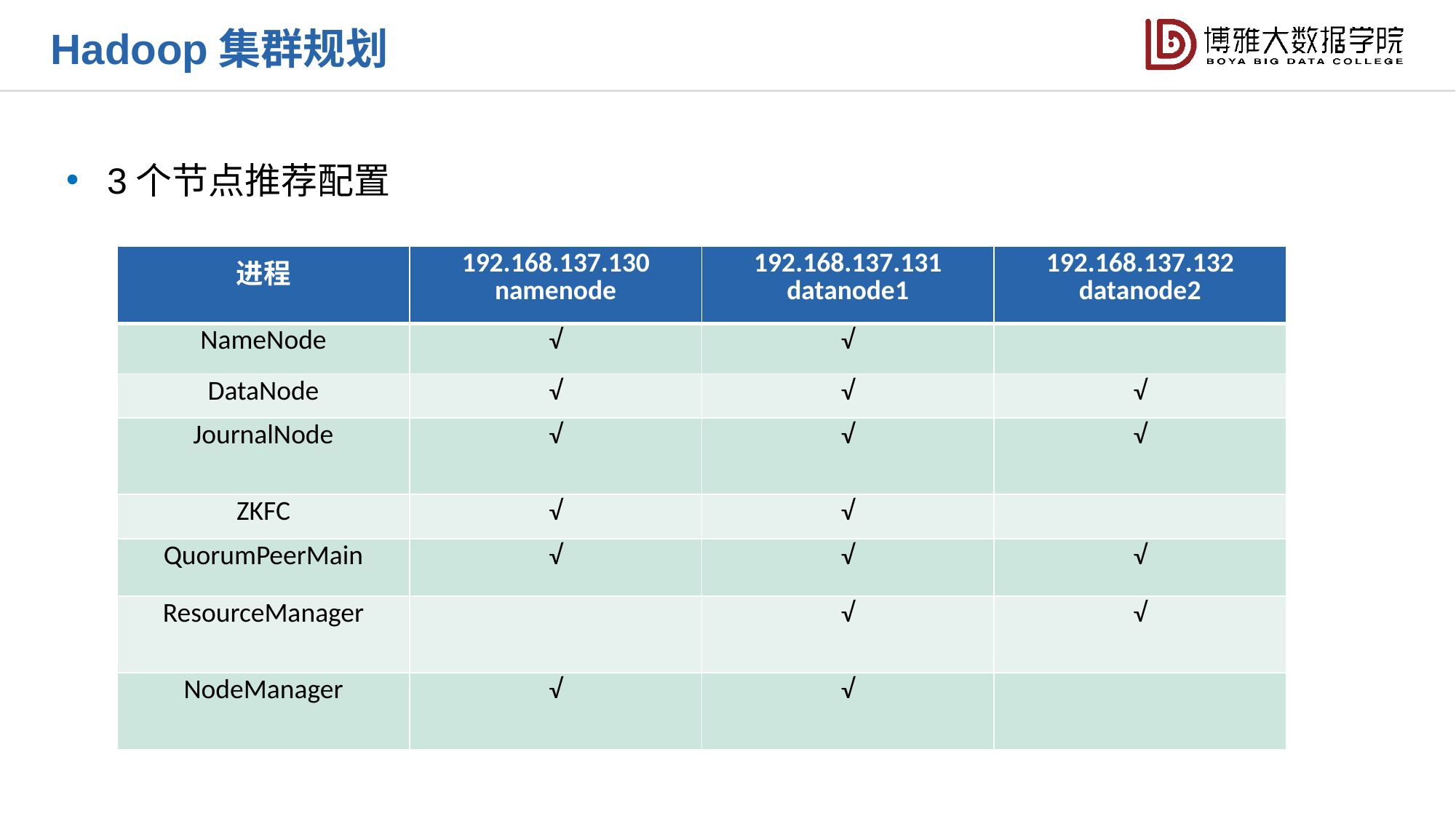

Hadoop集群规划

3个节点推荐配置

| 进程 | 192.168.137.130 namenode | 192.168.137.131 datanode1 | 192.168.137.132 datanode2 |
| --- | --- | --- | --- |
| NameNode | √ | √ |  |
| DataNode | √ | √ | √ |
| JournalNode | √ | √ | √ |
| ZKFC | √ | √ |  |
| QuorumPeerMain | √ | √ | √ |
| ResourceManager |  | √ | √ |
| NodeManager | √ | √ |  |